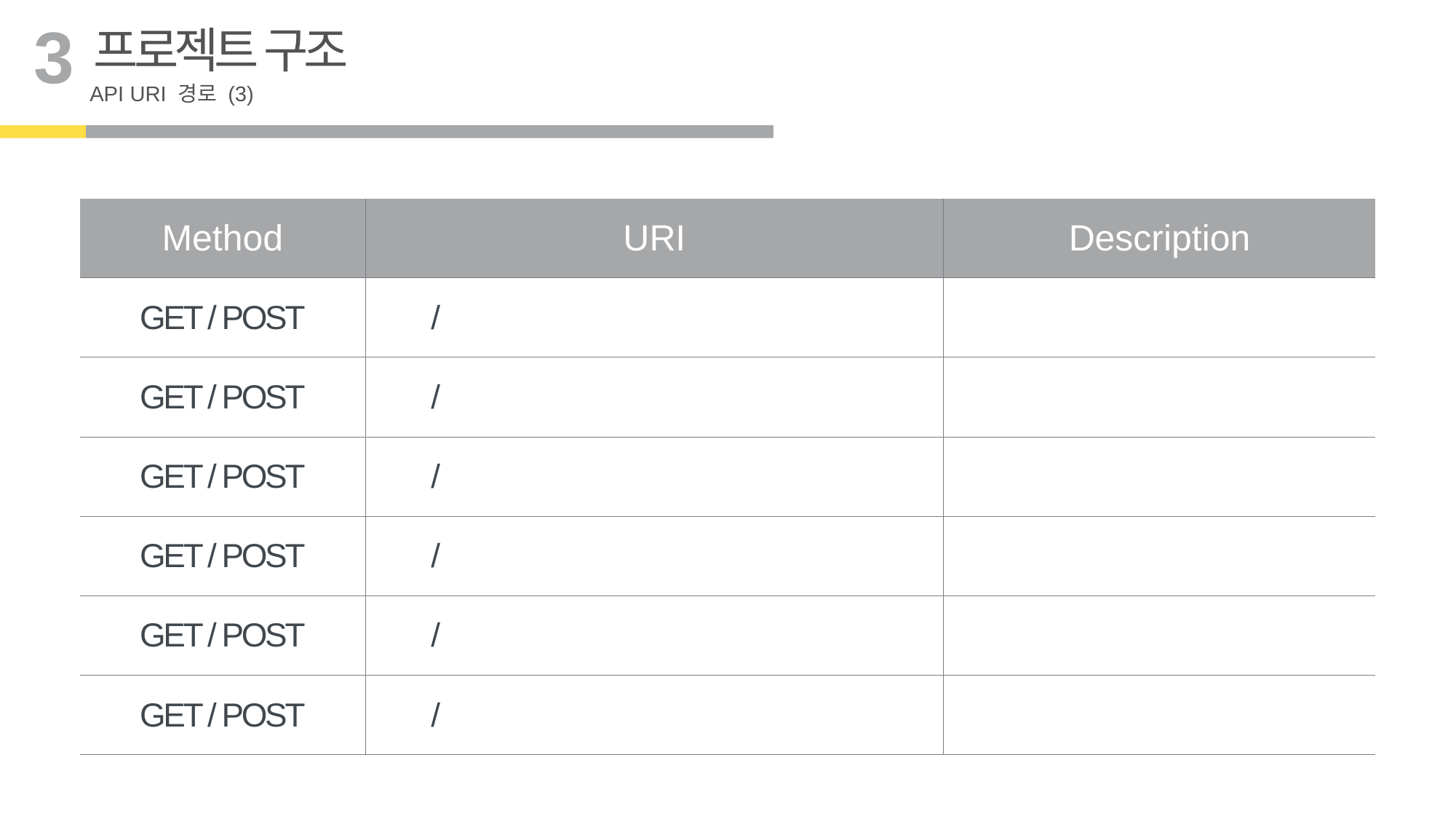

3
프로젝트 구조
API URI 경로 (3)

| Method | URI | Description |
| --- | --- | --- |
| GET / POST | / |  |
| GET / POST | / |  |
| GET / POST | / |  |
| GET / POST | / |  |
| GET / POST | / |  |
| GET / POST | / |  |